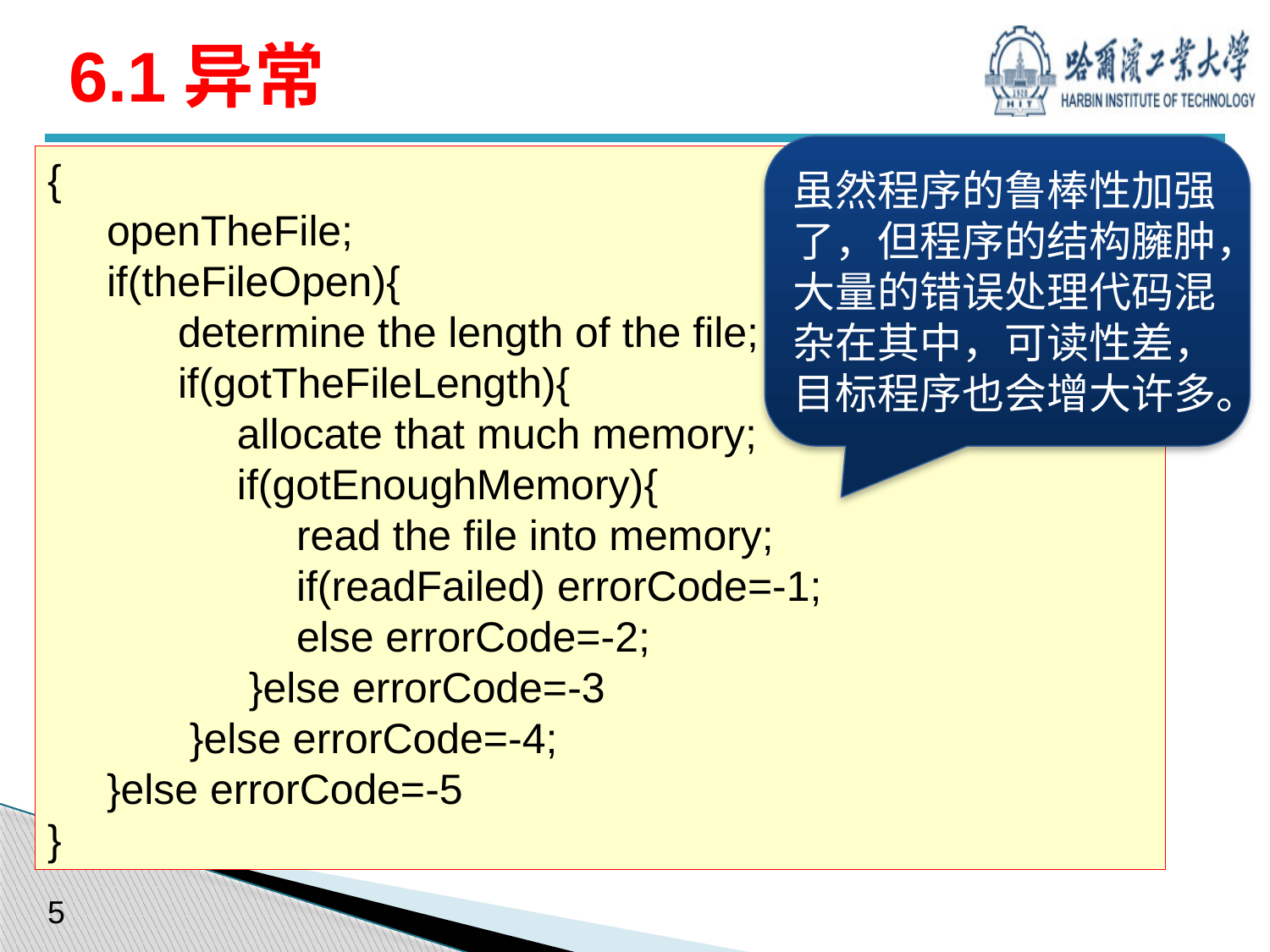

# 6.1异常
虽然程序的鲁棒性加强了，但程序的结构臃肿，大量的错误处理代码混杂在其中，可读性差，目标程序也会增大许多。
{
     openTheFile;
     if(theFileOpen){
           determine the length of the file;
           if(gotTheFileLength){
                allocate that much memory;
                if(gotEnoughMemory){
                     read the file into memory;
                     if(readFailed) errorCode=-1;
                     else errorCode=-2;
                 }else errorCode=-3
            }else errorCode=-4;
     }else errorCode=-5
}